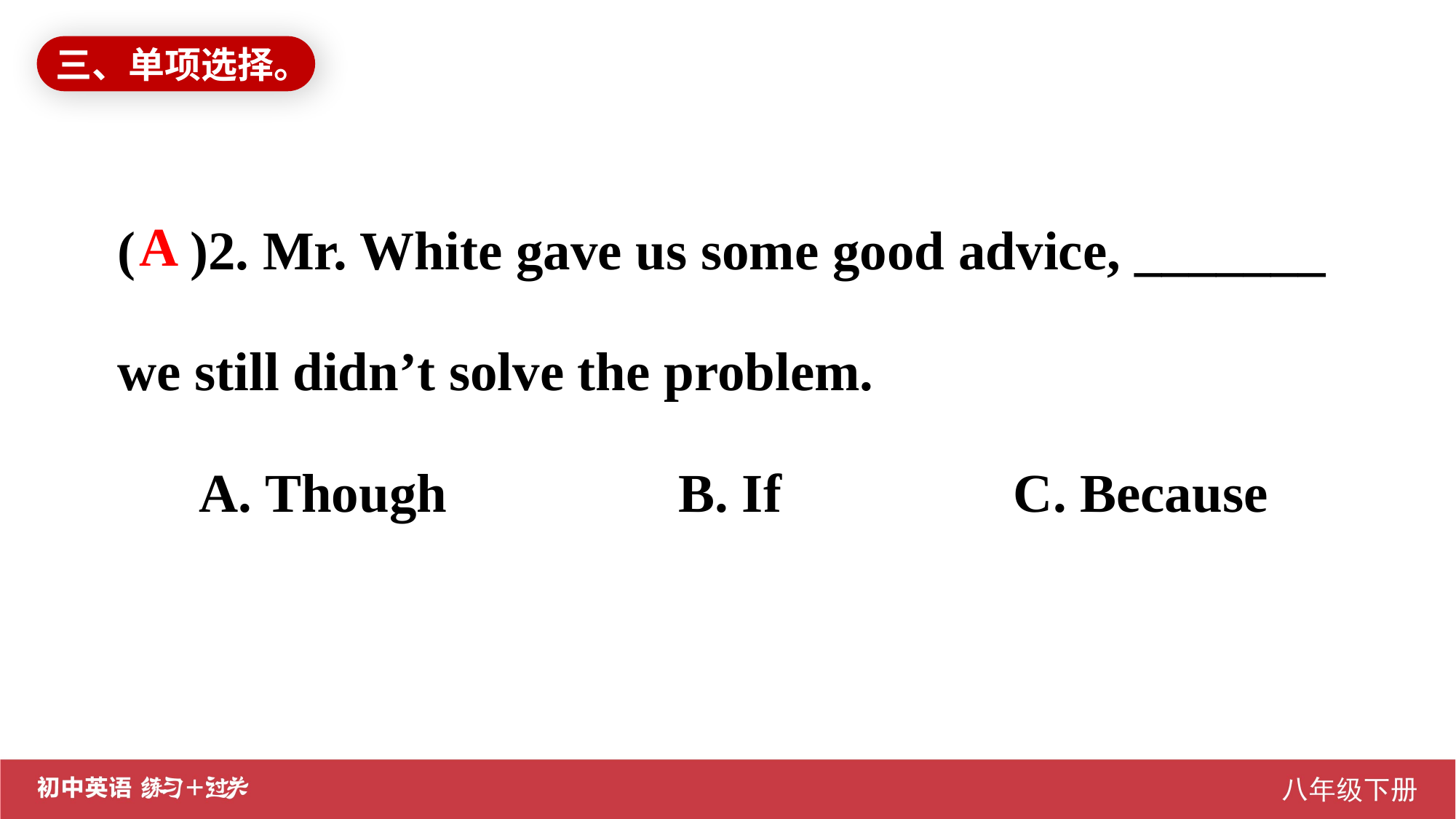

三、单项选择。
(    )2. Mr. White gave us some good advice, _______ we still didn’t solve the problem.
      A. Though                 B. If                 C. Because
A